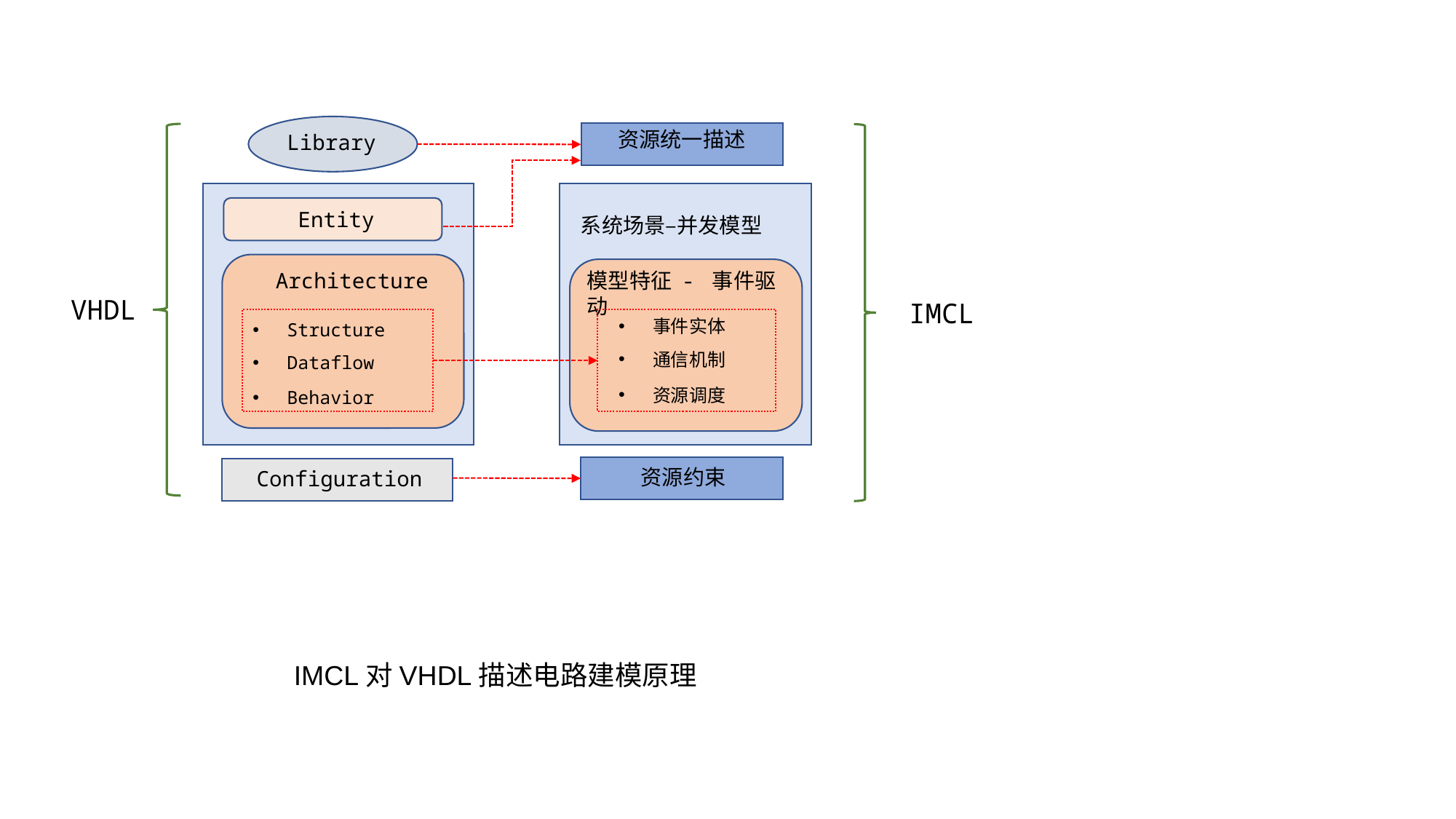

资源统一描述

Library

Entity
系统场景–并发模型

Architecture
模型特征 - 事件驱动
VHDL
IMCL

事件实体
Structure
通信机制
Dataflow
资源调度
Behavior

资源约束
Configuration
IMCL对VHDL描述电路建模原理